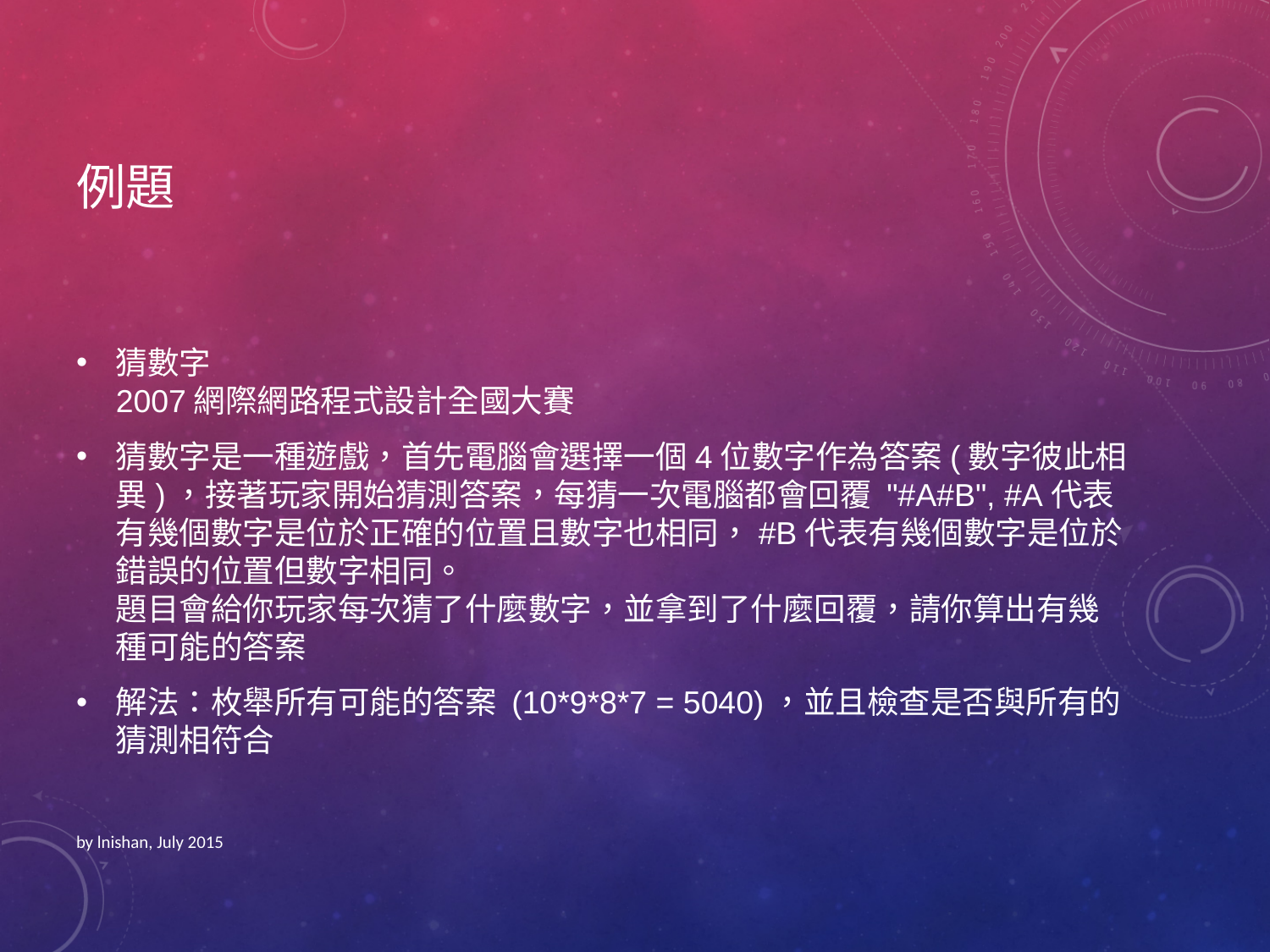

# 例題
猜數字
2007網際網路程式設計全國大賽
猜數字是一種遊戲，首先電腦會選擇一個4位數字作為答案(數字彼此相異)，接著玩家開始猜測答案，每猜一次電腦都會回覆 "#A#B", #A代表有幾個數字是位於正確的位置且數字也相同，#B代表有幾個數字是位於錯誤的位置但數字相同。
題目會給你玩家每次猜了什麼數字，並拿到了什麼回覆，請你算出有幾種可能的答案
解法：枚舉所有可能的答案 (10*9*8*7 = 5040)，並且檢查是否與所有的猜測相符合
by lnishan, July 2015